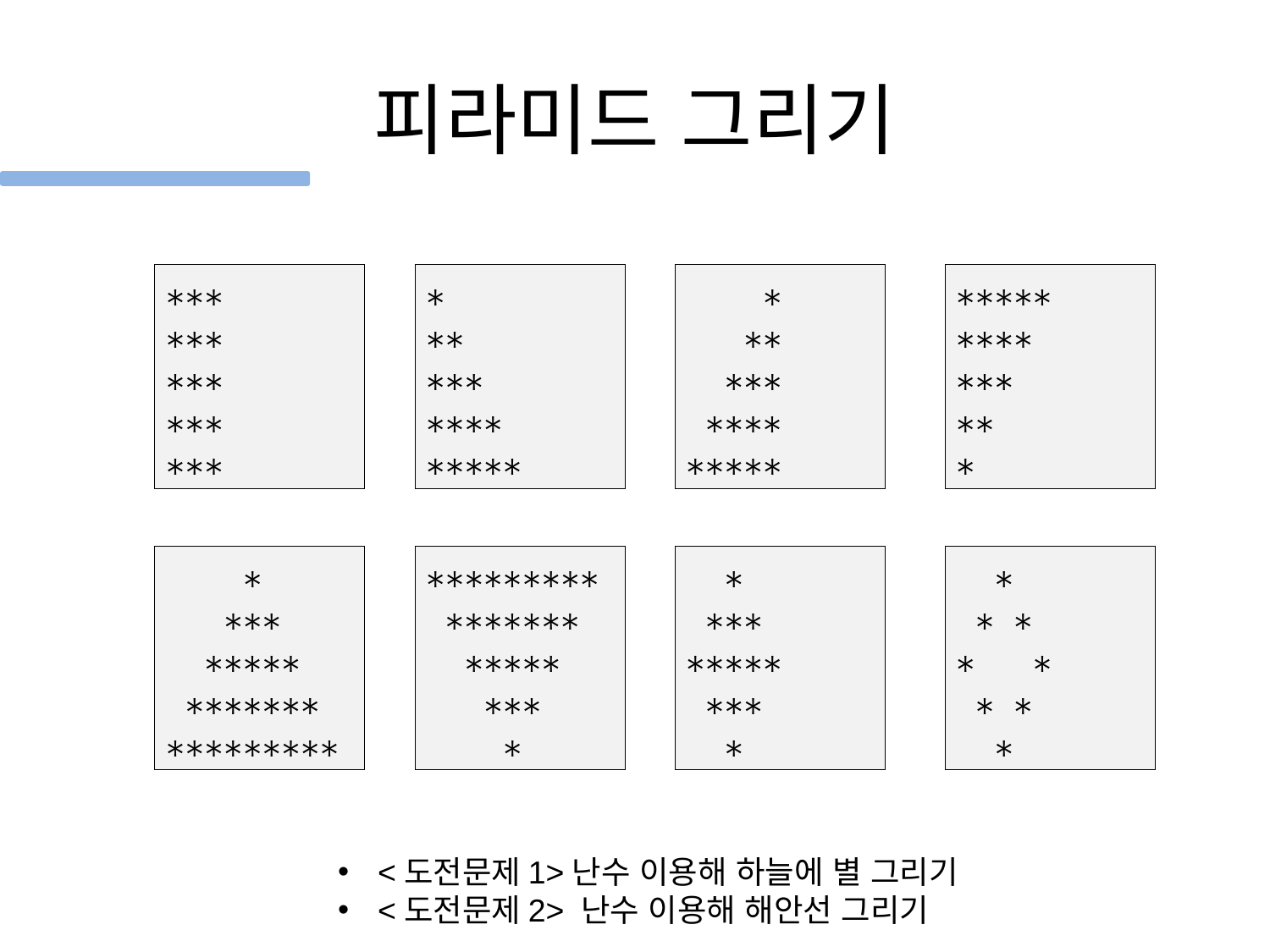

# 피라미드 그리기

***
***
***
***
***
*
**
***
****
*****
    *
   **
  ***
 ****
*****
*****
****
***
**
*
    *
   ***
  *****
 *******
*********
*********
 *******
  *****
   ***
    *
  *
 ***
*****
 ***
  *
  *
 * *
*   *
 * *
  *
<도전문제1>난수 이용해 하늘에 별 그리기
<도전문제2> 난수 이용해 해안선 그리기